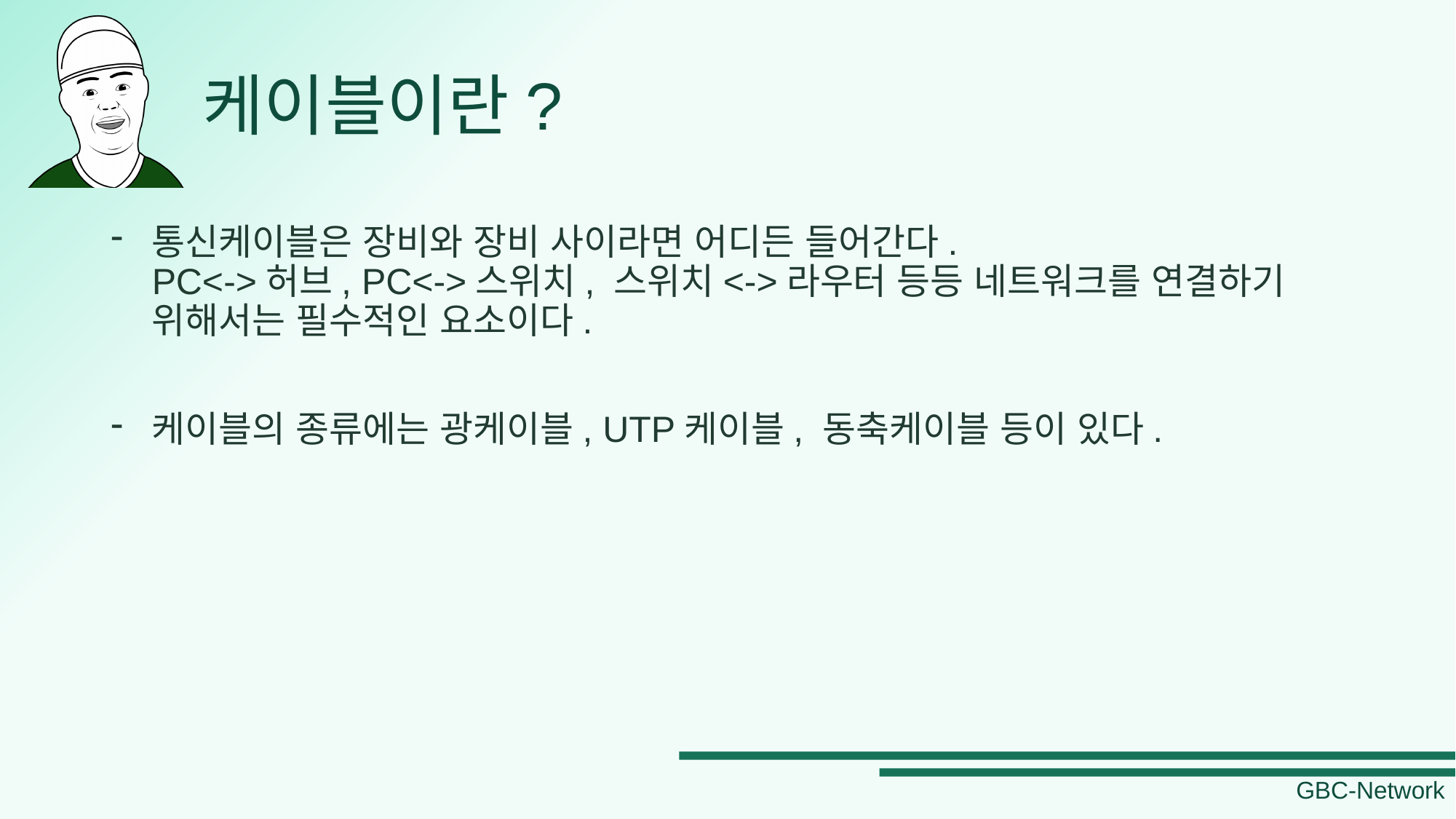

# 케이블이란?
통신케이블은 장비와 장비 사이라면 어디든 들어간다.
PC<->허브, PC<->스위치, 스위치<->라우터 등등 네트워크를 연결하기 위해서는 필수적인 요소이다.

케이블의 종류에는 광케이블, UTP케이블, 동축케이블 등이 있다.